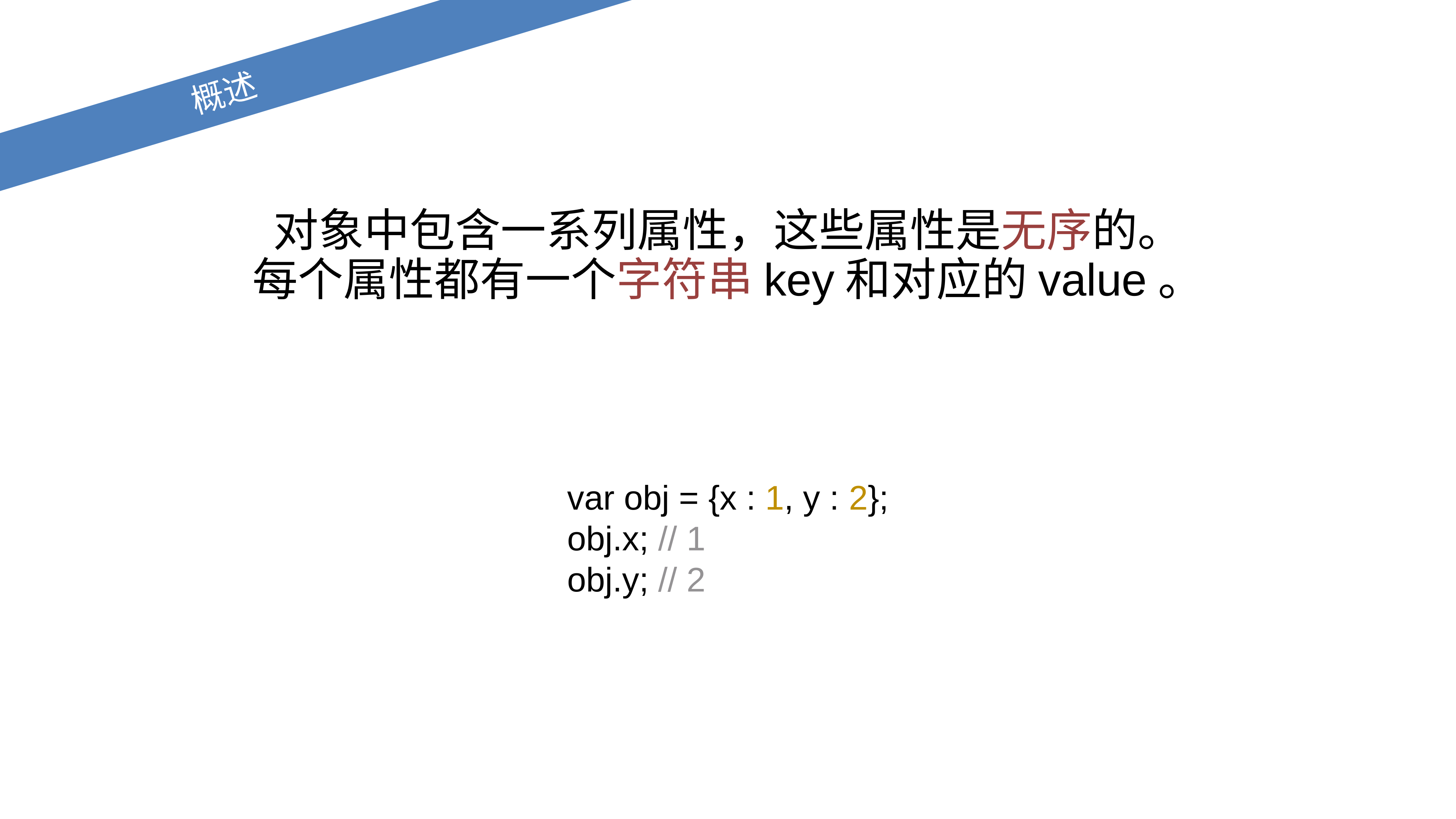

概述
对象中包含一系列属性，这些属性是无序的。
每个属性都有一个字符串key和对应的value。
var obj = {x : 1, y : 2};
obj.x; // 1
obj.y; // 2